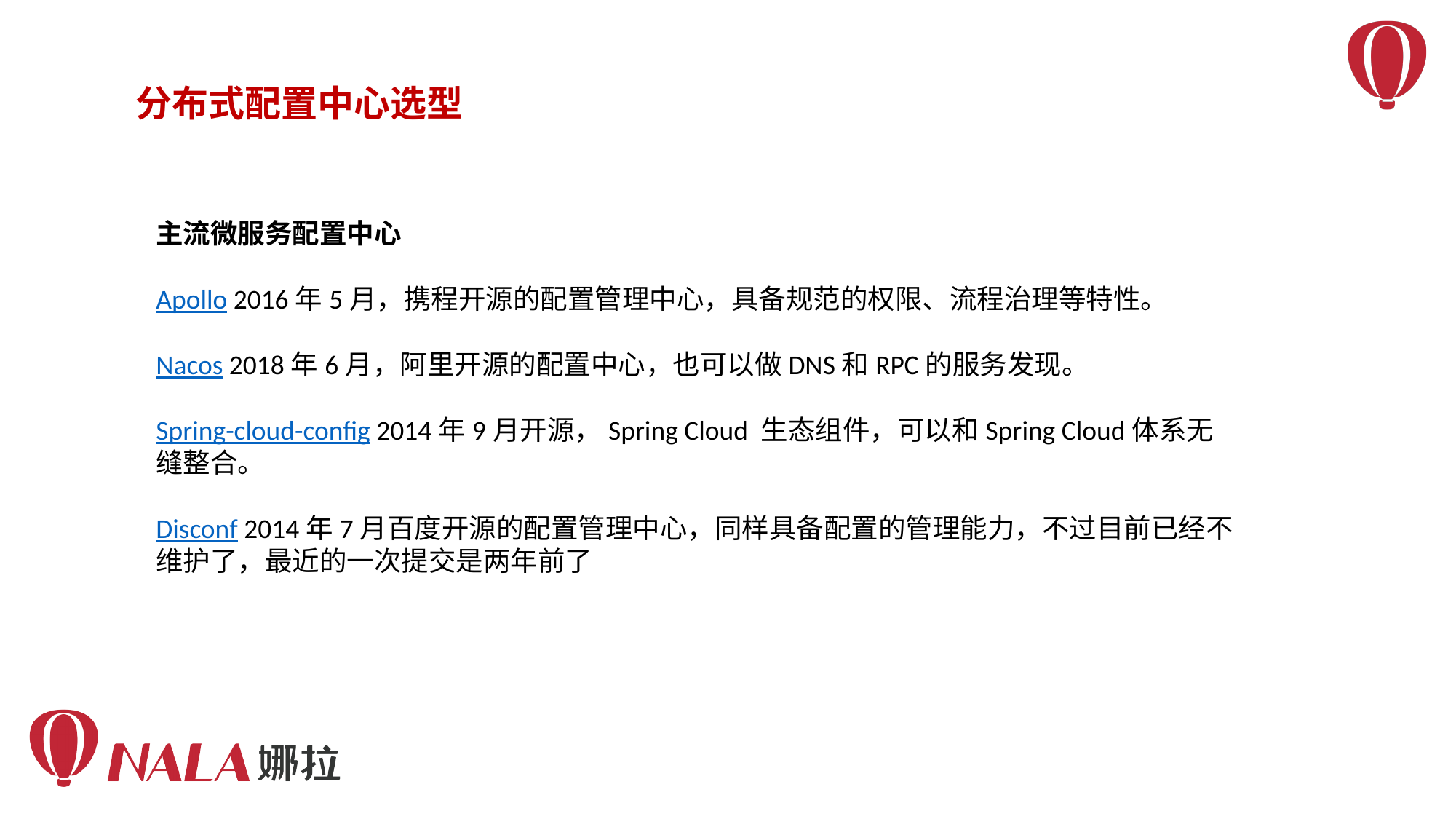

分布式配置中心选型
主流微服务配置中心

Apollo 2016年5月，携程开源的配置管理中心，具备规范的权限、流程治理等特性。

Nacos 2018年6月，阿里开源的配置中心，也可以做DNS和RPC的服务发现。

Spring-cloud-config 2014年9月开源，Spring Cloud 生态组件，可以和Spring Cloud体系无缝整合。

Disconf 2014年7月百度开源的配置管理中心，同样具备配置的管理能力，不过目前已经不维护了，最近的一次提交是两年前了